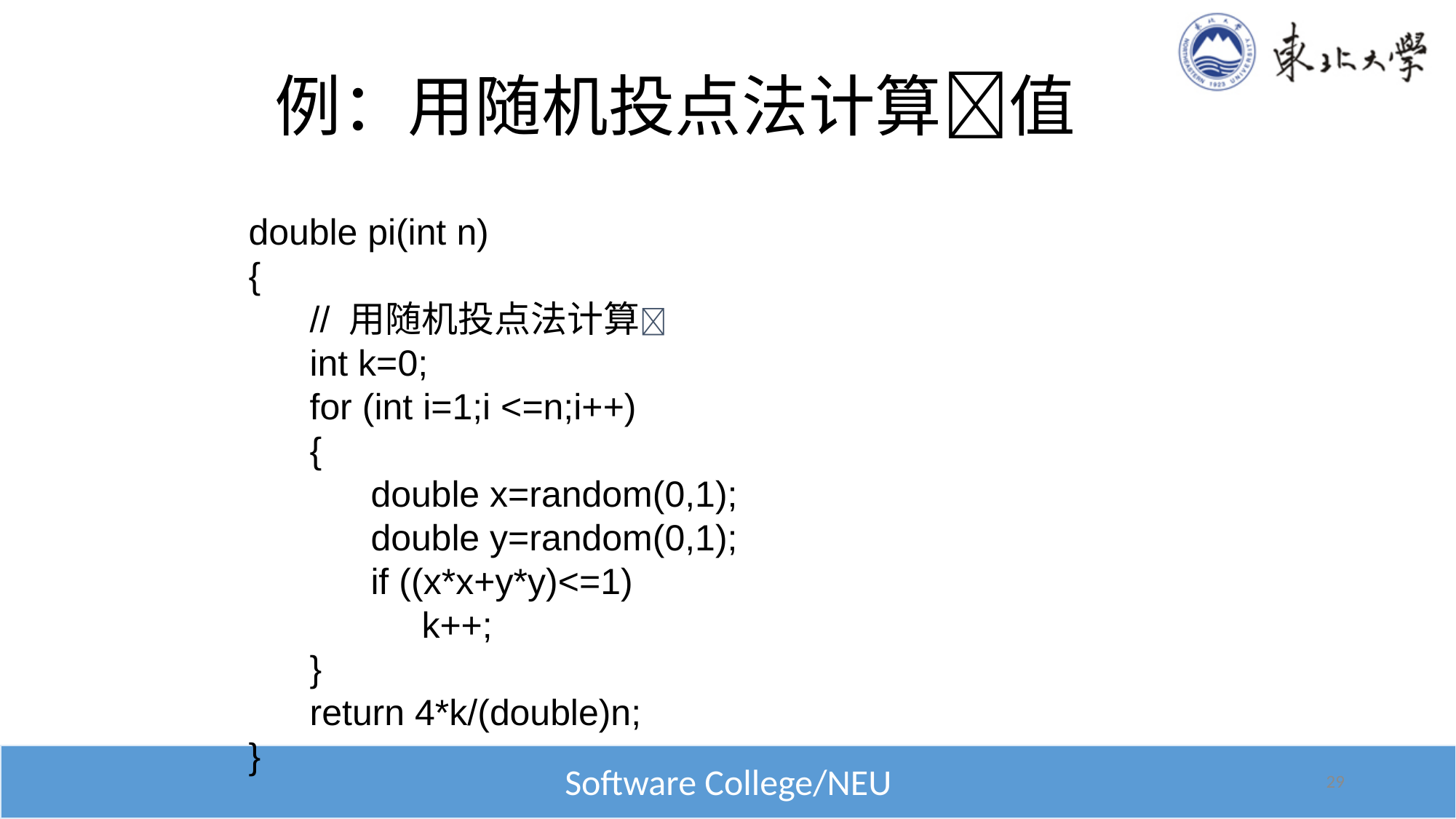

# 例：用随机投点法计算π值
double pi(int n)
{
      // 用随机投点法计算π
      int k=0;
      for (int i=1;i <=n;i++)
      {
            double x=random(0,1);
            double y=random(0,1);
            if ((x*x+y*y)<=1)
                 k++;
      }
      return 4*k/(double)n;
}
29